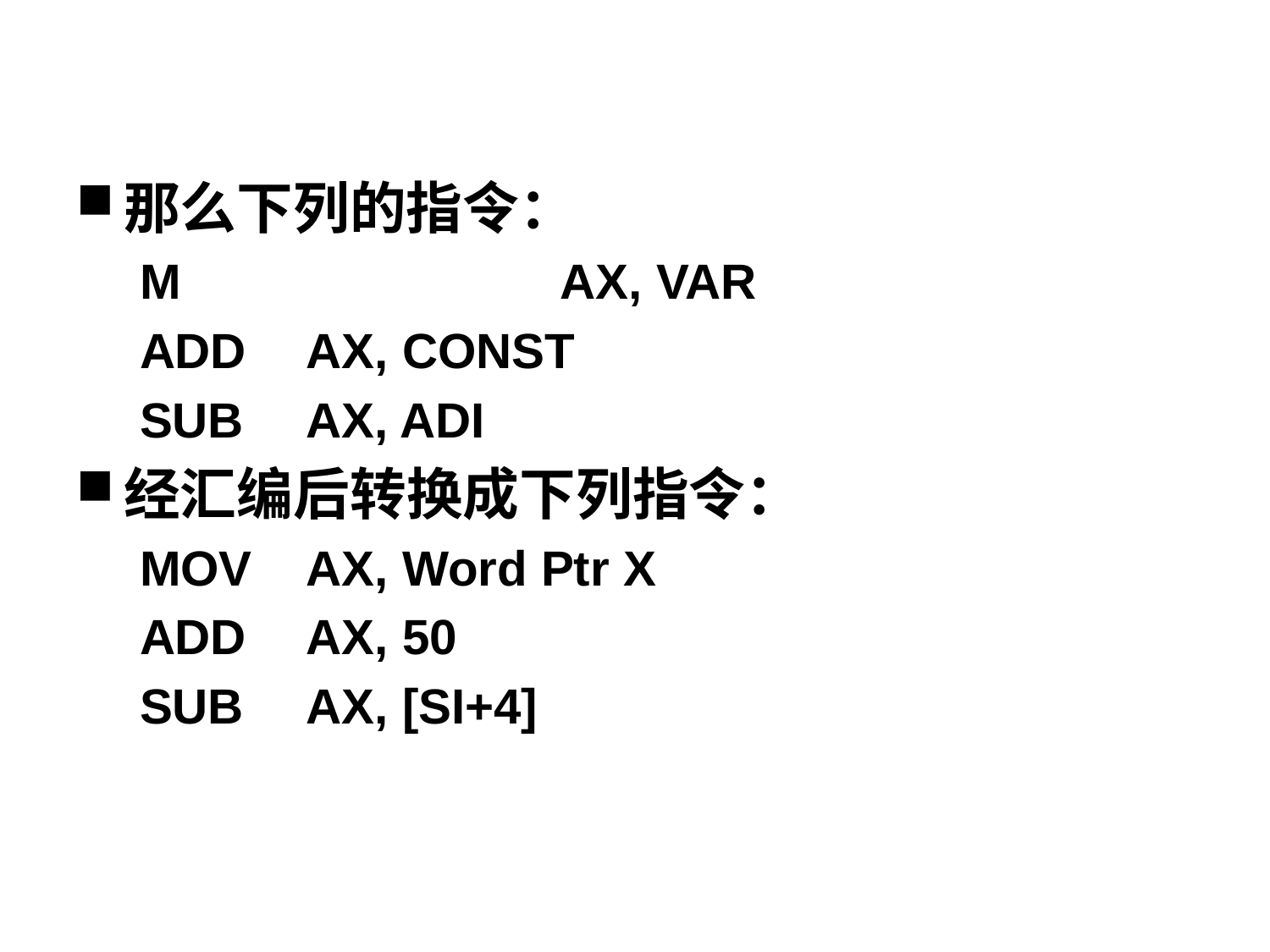

#
那么下列的指令：
M			AX, VAR
ADD	AX, CONST
SUB	AX, ADI
经汇编后转换成下列指令：
MOV	AX, Word Ptr X
ADD	AX, 50
SUB	AX, [SI+4]